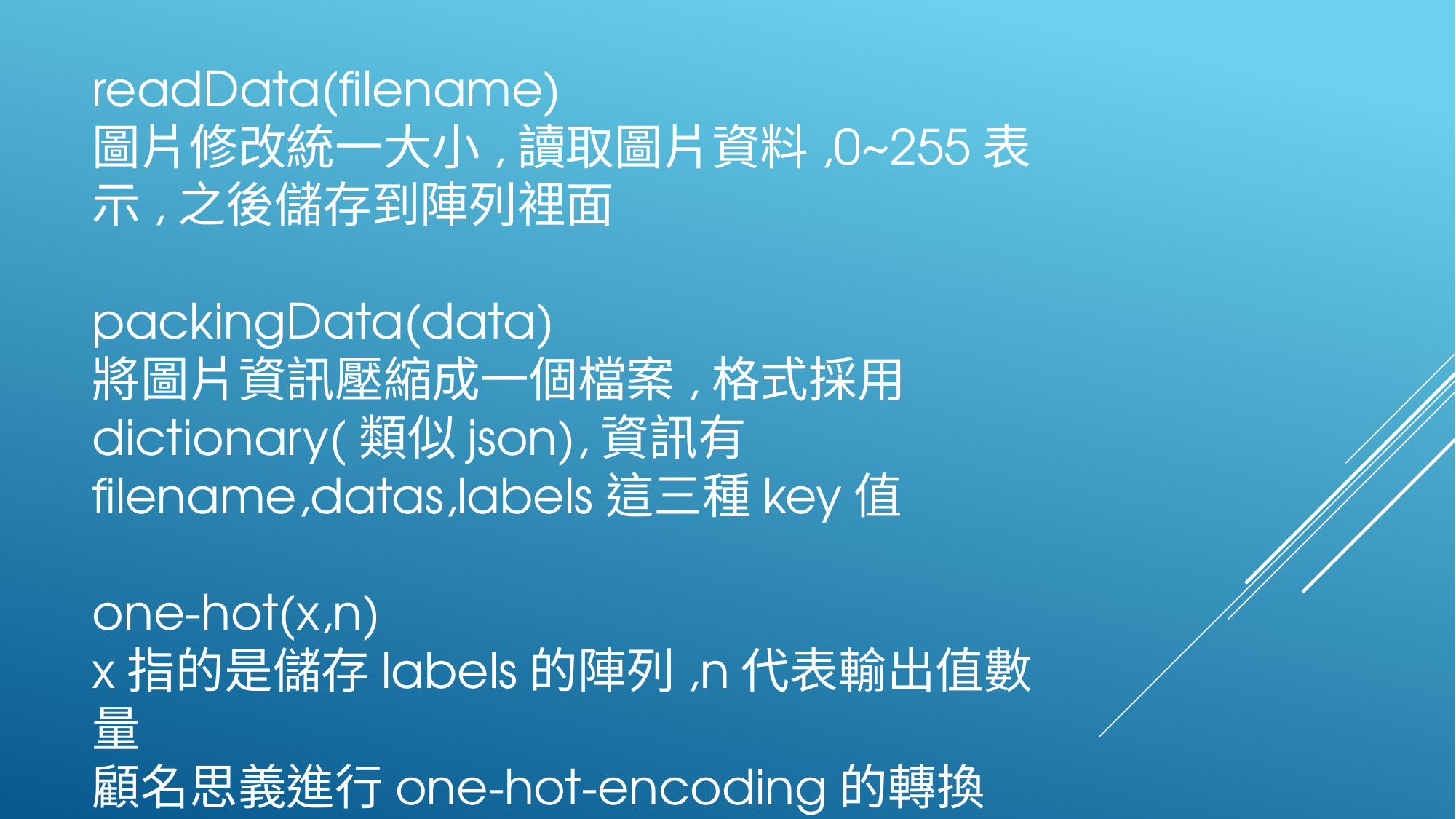

readData(filename)
圖片修改統一大小,讀取圖片資料,0~255表示,之後儲存到陣列裡面

packingData(data)
將圖片資訊壓縮成一個檔案,格式採用dictionary(類似json),資訊有filename,datas,labels這三種key值

one-hot(x,n)
x指的是儲存labels的陣列,n代表輸出值數量
顧名思義進行one-hot-encoding的轉換